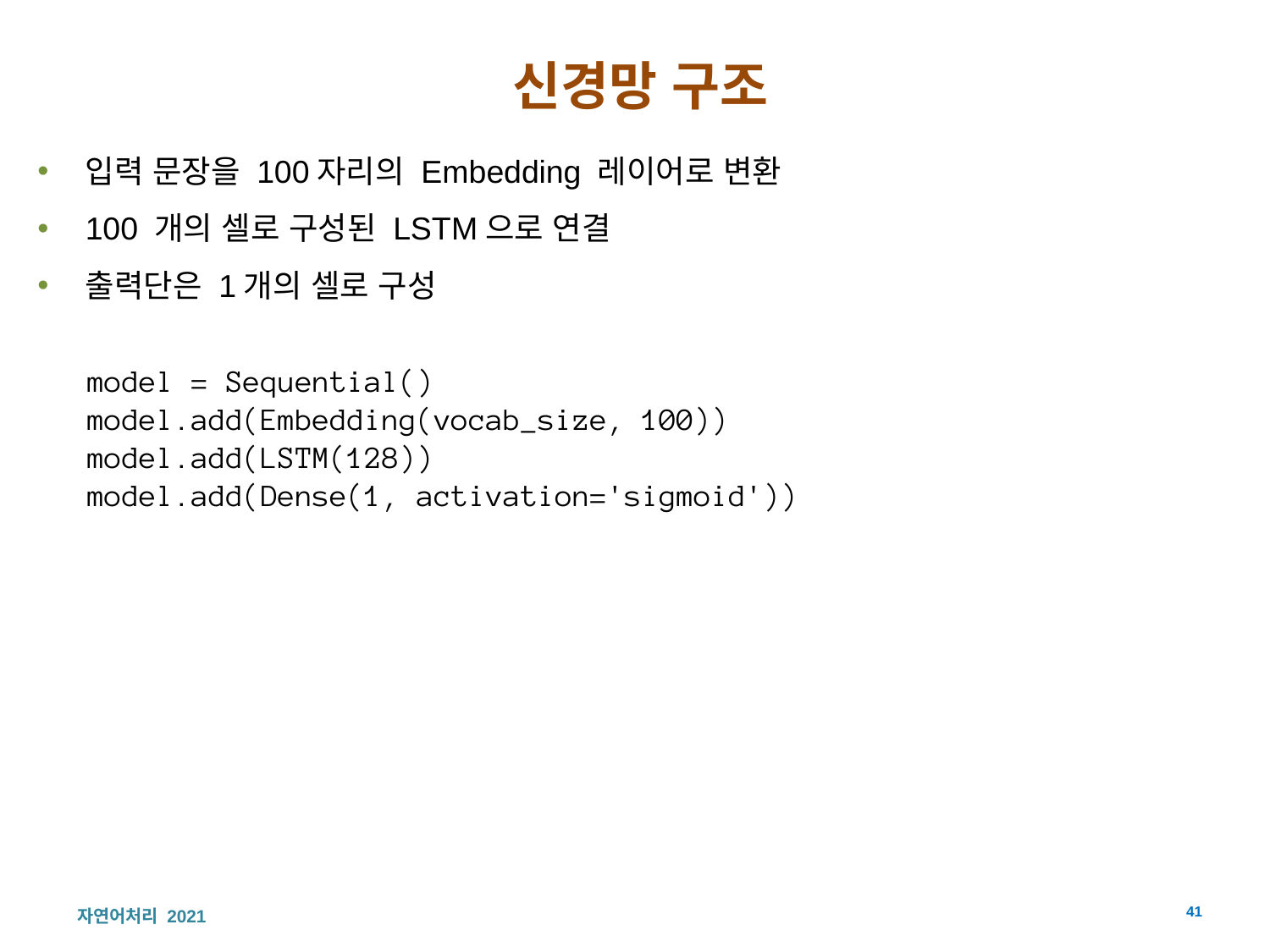

# 신경망 구조
입력 문장을 100자리의 Embedding 레이어로 변환
100 개의 셀로 구성된 LSTM으로 연결
출력단은 1개의 셀로 구성

model = Sequential()
model.add(Embedding(vocab_size, 100))
model.add(LSTM(128))
model.add(Dense(1, activation='sigmoid'))